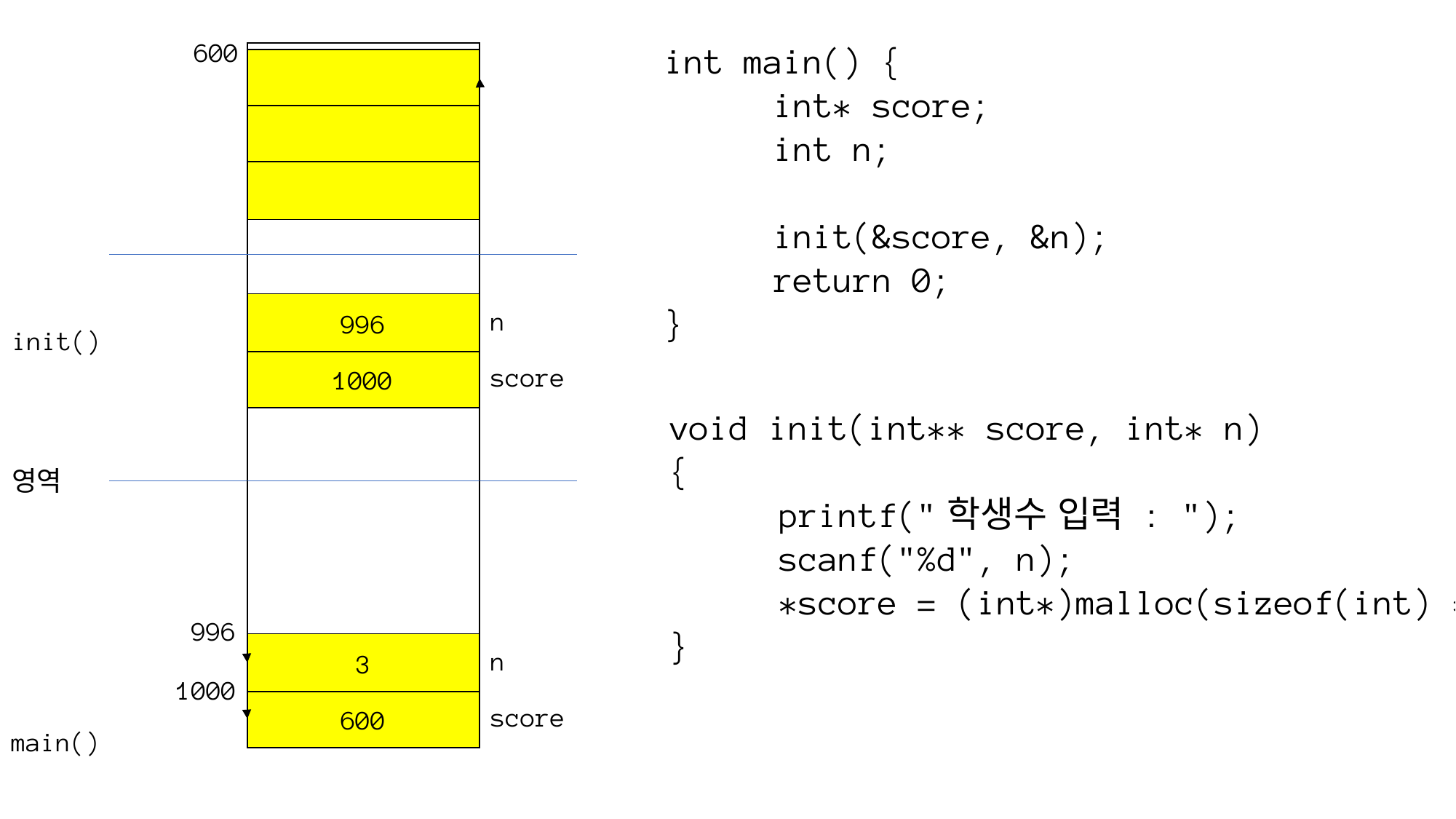

600
int main() {
	int* score;
	int n;

	init(&score, &n);
	return 0;
}

996
n
init()
1000
score
void init(int** score, int* n)
{
	printf("학생수 입력 : ");
	scanf("%d", n);
	*score = (int*)malloc(sizeof(int) * *n);
}
stack 영역
996
3
n
1000
600
score
main()